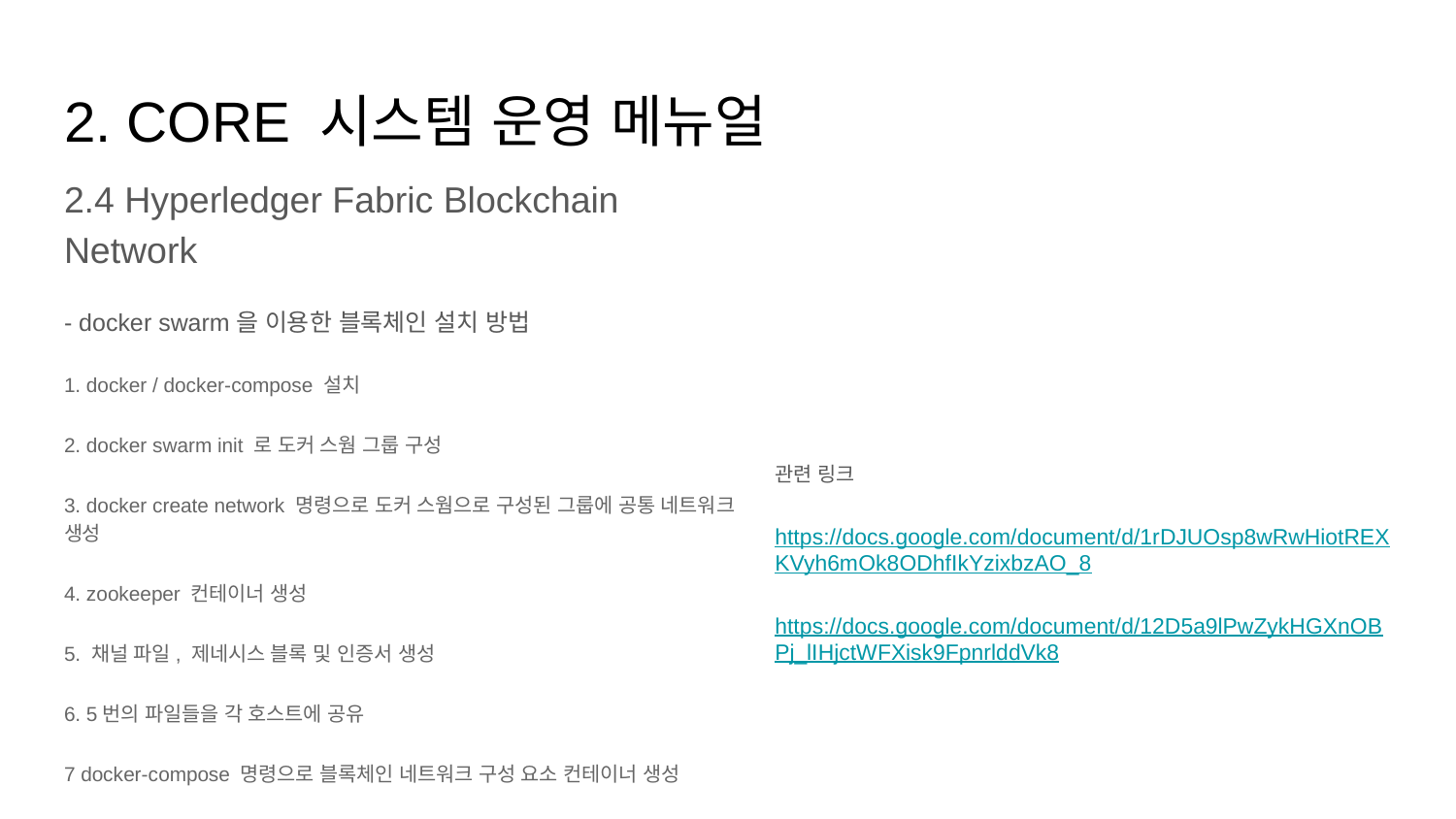

# 2. CORE 시스템 운영 메뉴얼
2.4 Hyperledger Fabric Blockchain Network
- docker swarm을 이용한 블록체인 설치 방법
1. docker / docker-compose 설치
2. docker swarm init 로 도커 스웜 그룹 구성
3. docker create network 명령으로 도커 스웜으로 구성된 그룹에 공통 네트워크 생성
4. zookeeper 컨테이너 생성
5. 채널 파일, 제네시스 블록 및 인증서 생성
6. 5번의 파일들을 각 호스트에 공유
7 docker-compose 명령으로 블록체인 네트워크 구성 요소 컨테이너 생성
8. 체인코드 설치 및 배포
관련 링크
https://docs.google.com/document/d/1rDJUOsp8wRwHiotREXKVyh6mOk8ODhfIkYzixbzAO_8
https://docs.google.com/document/d/12D5a9lPwZykHGXnOBPj_lIHjctWFXisk9FpnrlddVk8